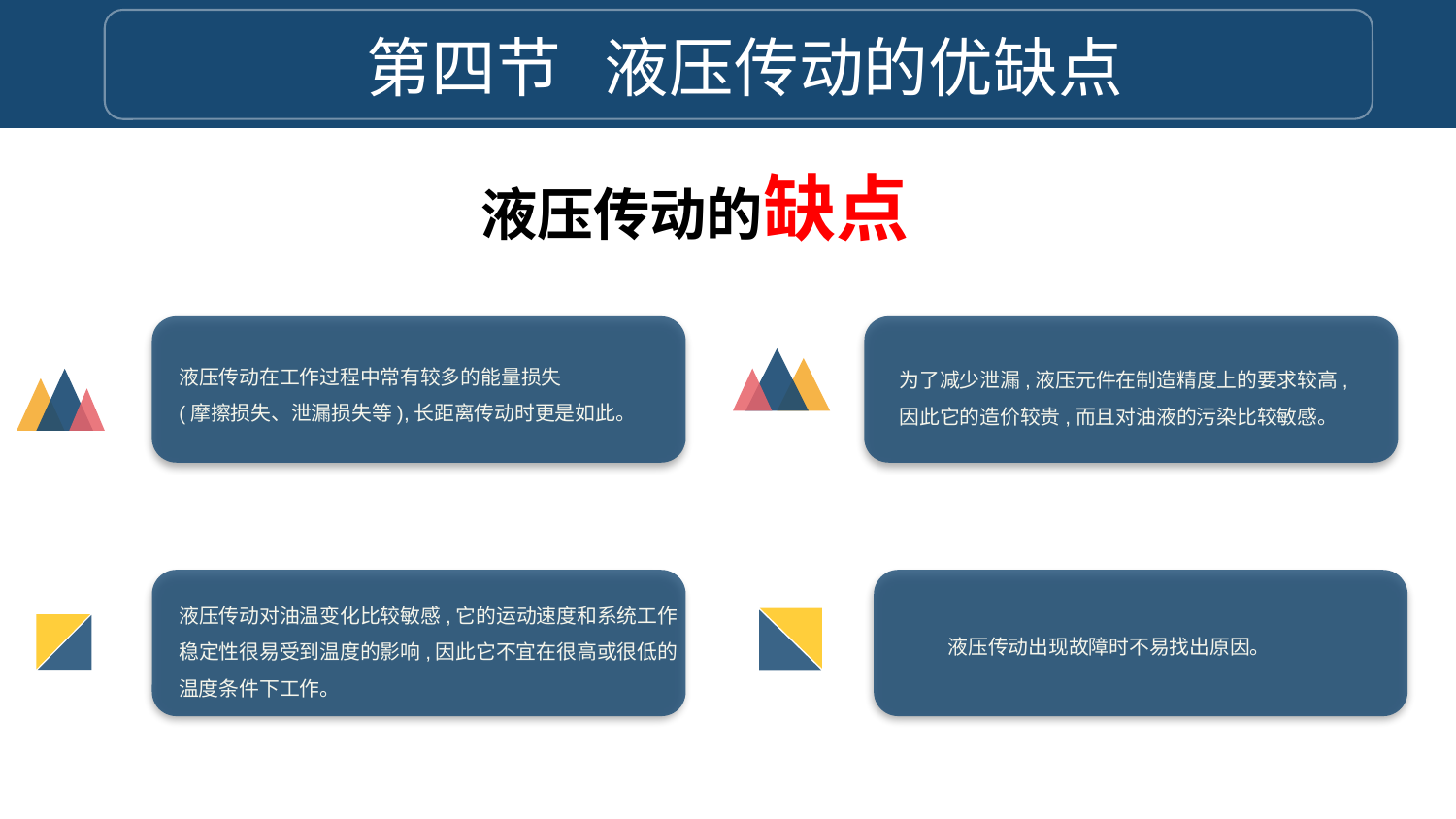

第四节   液压传动的优缺点
液压传动的缺点
液压传动在工作过程中常有较多的能量损失
(摩擦损失、泄漏损失等),长距离传动时更是如此。
为了减少泄漏,液压元件在制造精度上的要求较高,
因此它的造价较贵,而且对油液的污染比较敏感。
液压传动对油温变化比较敏感,它的运动速度和系统工作
稳定性很易受到温度的影响,因此它不宜在很高或很低的
温度条件下工作。
液压传动出现故障时不易找出原因。